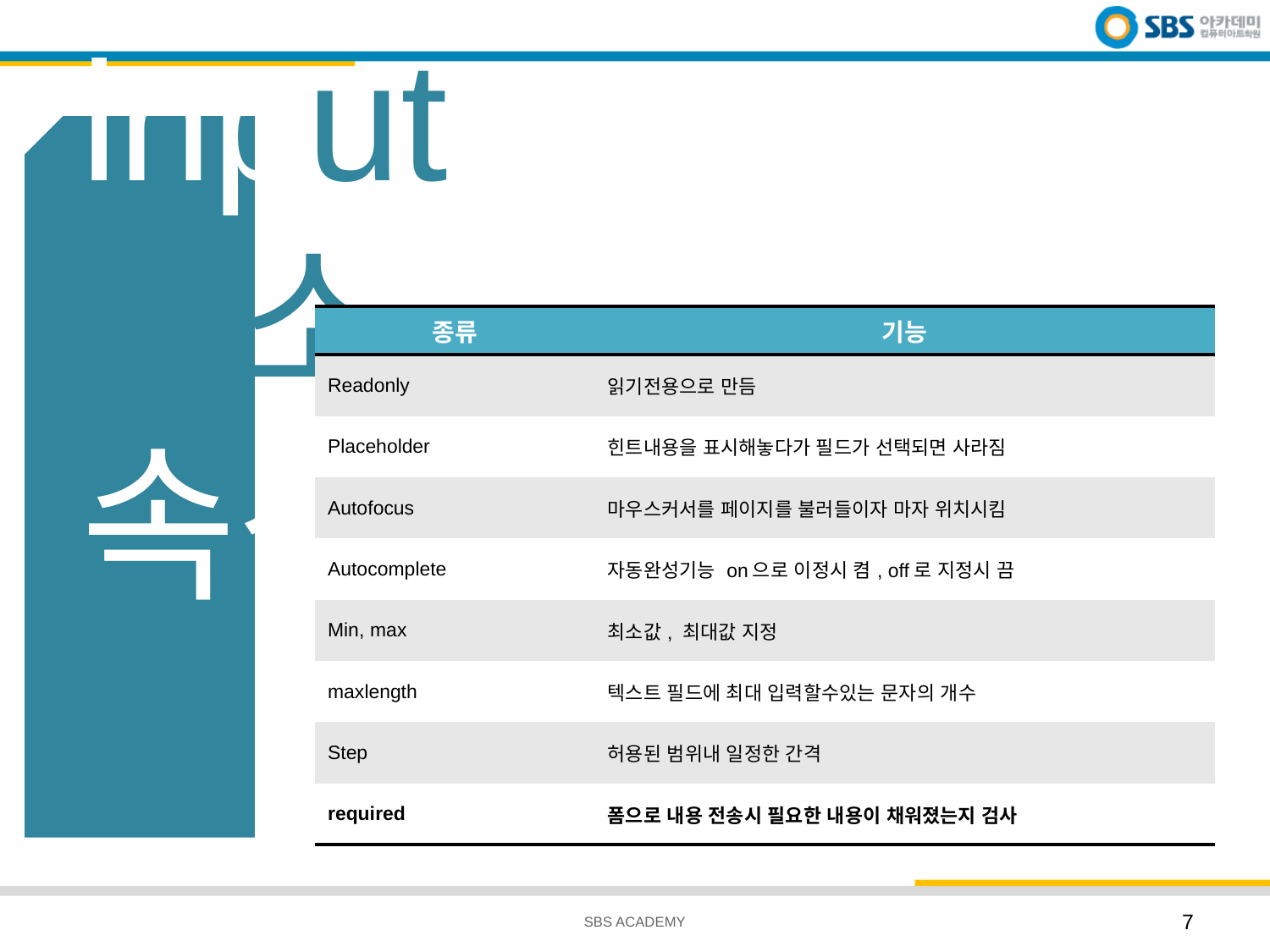

# input요소 속성
| 종류 | 기능 |
| --- | --- |
| Readonly | 읽기전용으로 만듬 |
| Placeholder | 힌트내용을 표시해놓다가 필드가 선택되면 사라짐 |
| Autofocus | 마우스커서를 페이지를 불러들이자 마자 위치시킴 |
| Autocomplete | 자동완성기능 on으로 이정시 켬, off로 지정시 끔 |
| Min, max | 최소값, 최대값 지정 |
| maxlength | 텍스트 필드에 최대 입력할수있는 문자의 개수 |
| Step | 허용된 범위내 일정한 간격 |
| required | 폼으로 내용 전송시 필요한 내용이 채워졌는지 검사 |
SBS ACADEMY
7